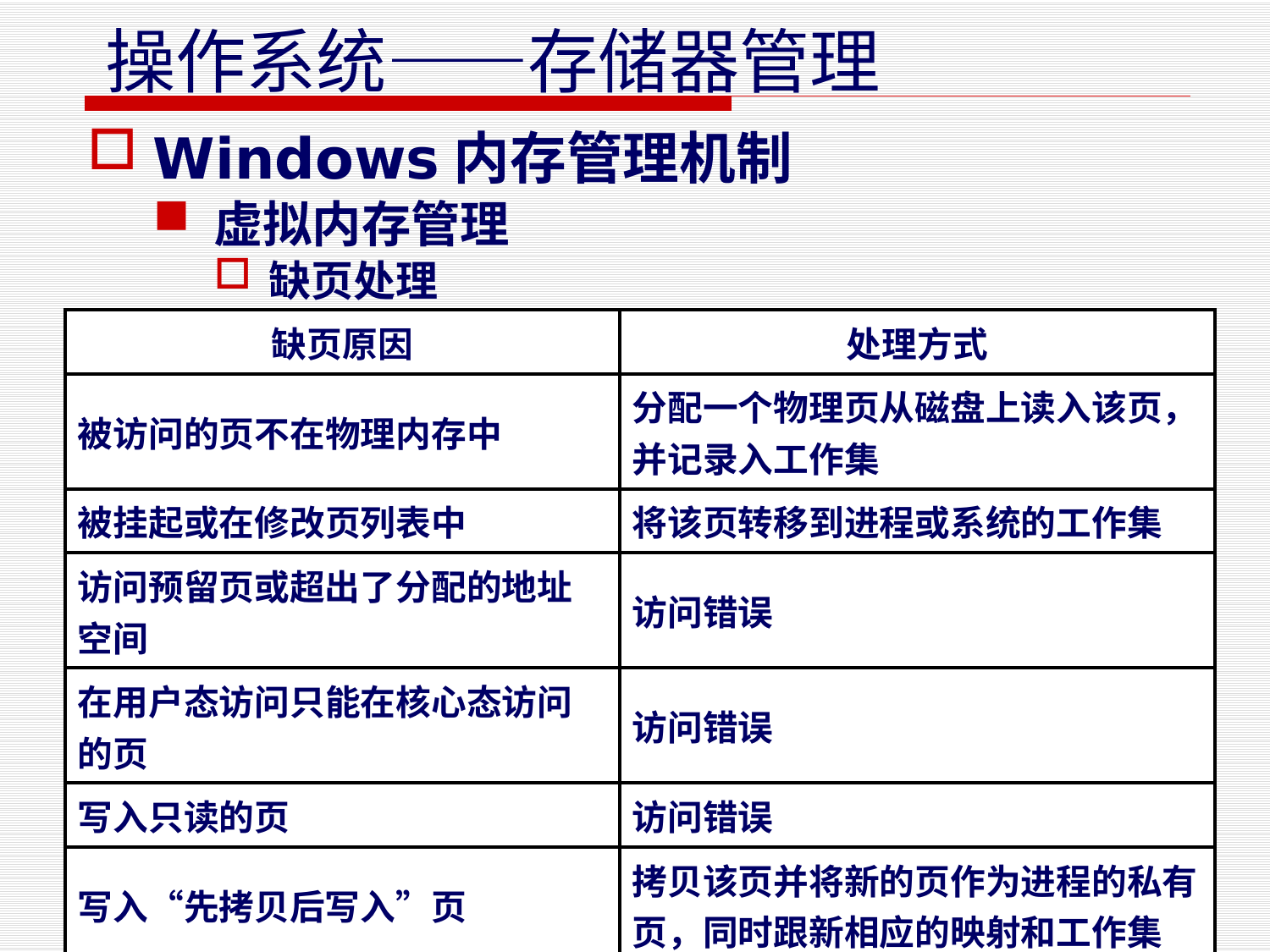

Windows内存管理机制
虚拟内存管理
缺页处理
| 缺页原因 | 处理方式 |
| --- | --- |
| 被访问的页不在物理内存中 | 分配一个物理页从磁盘上读入该页，并记录入工作集 |
| 被挂起或在修改页列表中 | 将该页转移到进程或系统的工作集 |
| 访问预留页或超出了分配的地址空间 | 访问错误 |
| 在用户态访问只能在核心态访问的页 | 访问错误 |
| 写入只读的页 | 访问错误 |
| 写入“先拷贝后写入”页 | 拷贝该页并将新的页作为进程的私有页，同时跟新相应的映射和工作集 |
| 执行页中表明不能被执行的代码 | 访问错误 |